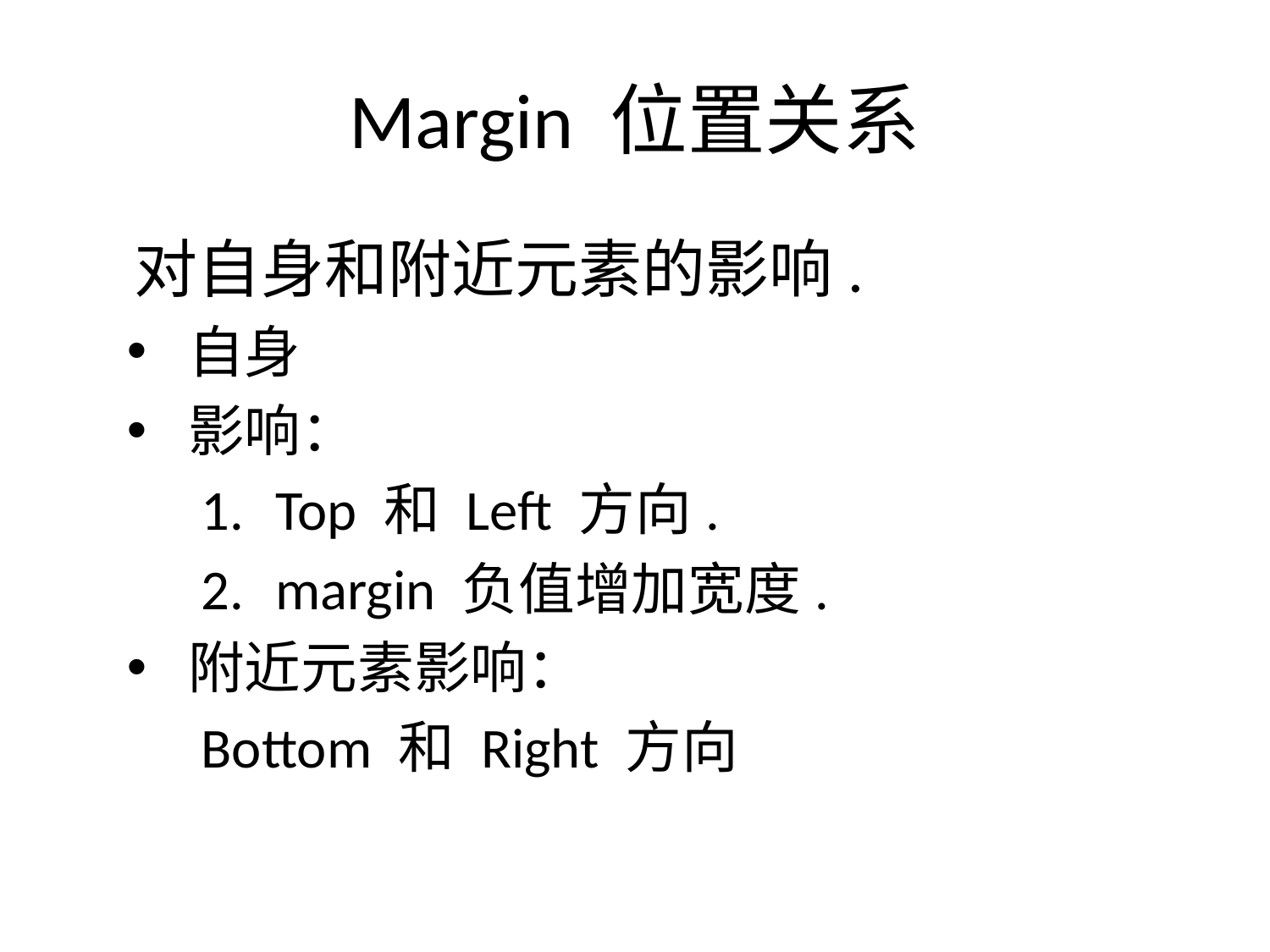

# Margin 位置关系
   对自身和附近元素的影响.
自身
影响：
Top 和 Left 方向.
margin 负值增加宽度.
附近元素影响：
Bottom 和 Right 方向